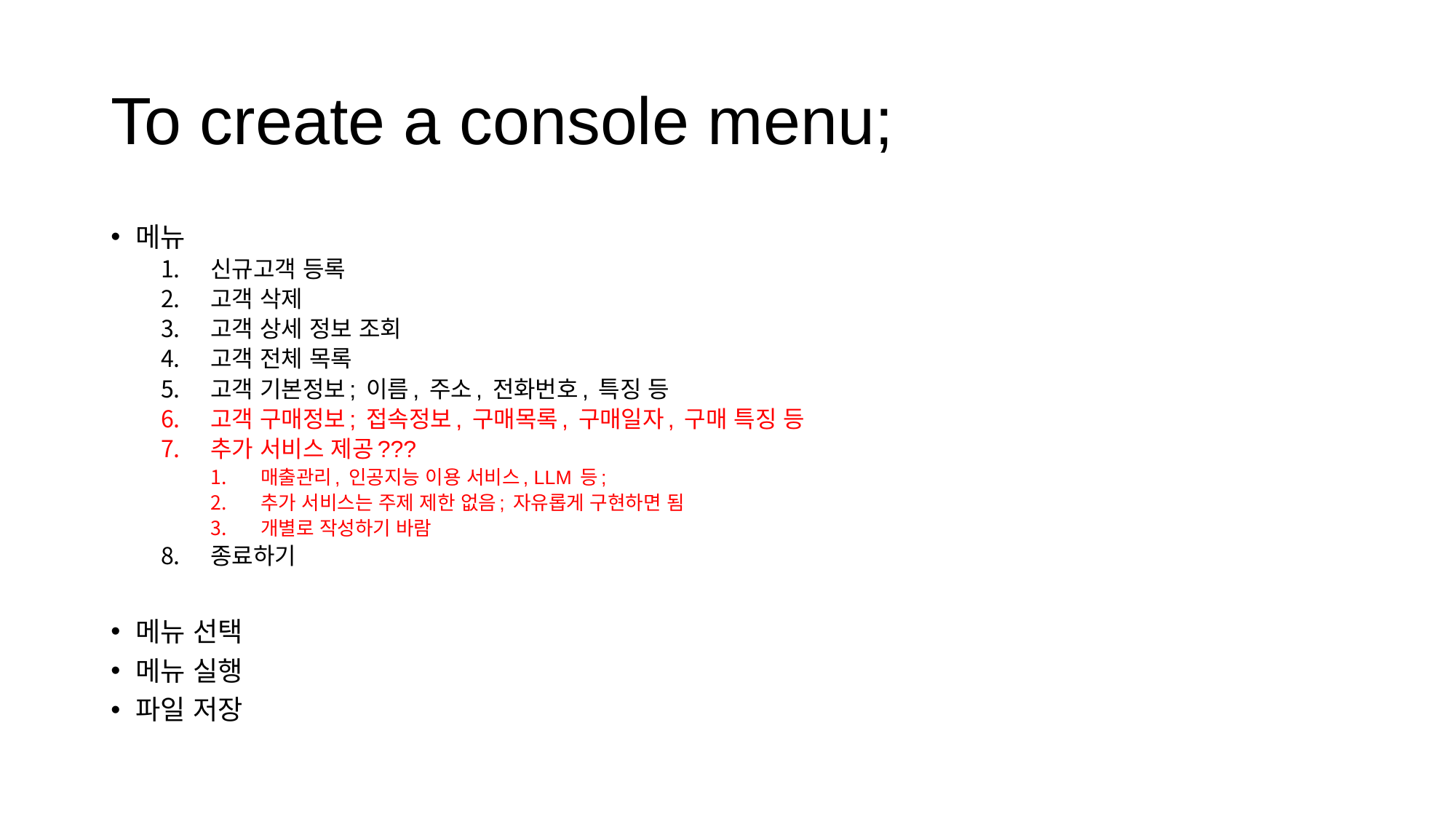

# To create a console menu;
메뉴
신규고객 등록
고객 삭제
고객 상세 정보 조회
고객 전체 목록
고객 기본정보; 이름, 주소, 전화번호, 특징 등
고객 구매정보; 접속정보, 구매목록, 구매일자, 구매 특징 등
추가 서비스 제공???
매출관리, 인공지능 이용 서비스, LLM 등;
추가 서비스는 주제 제한 없음; 자유롭게 구현하면 됨
개별로 작성하기 바람
종료하기

메뉴 선택
메뉴 실행
파일 저장